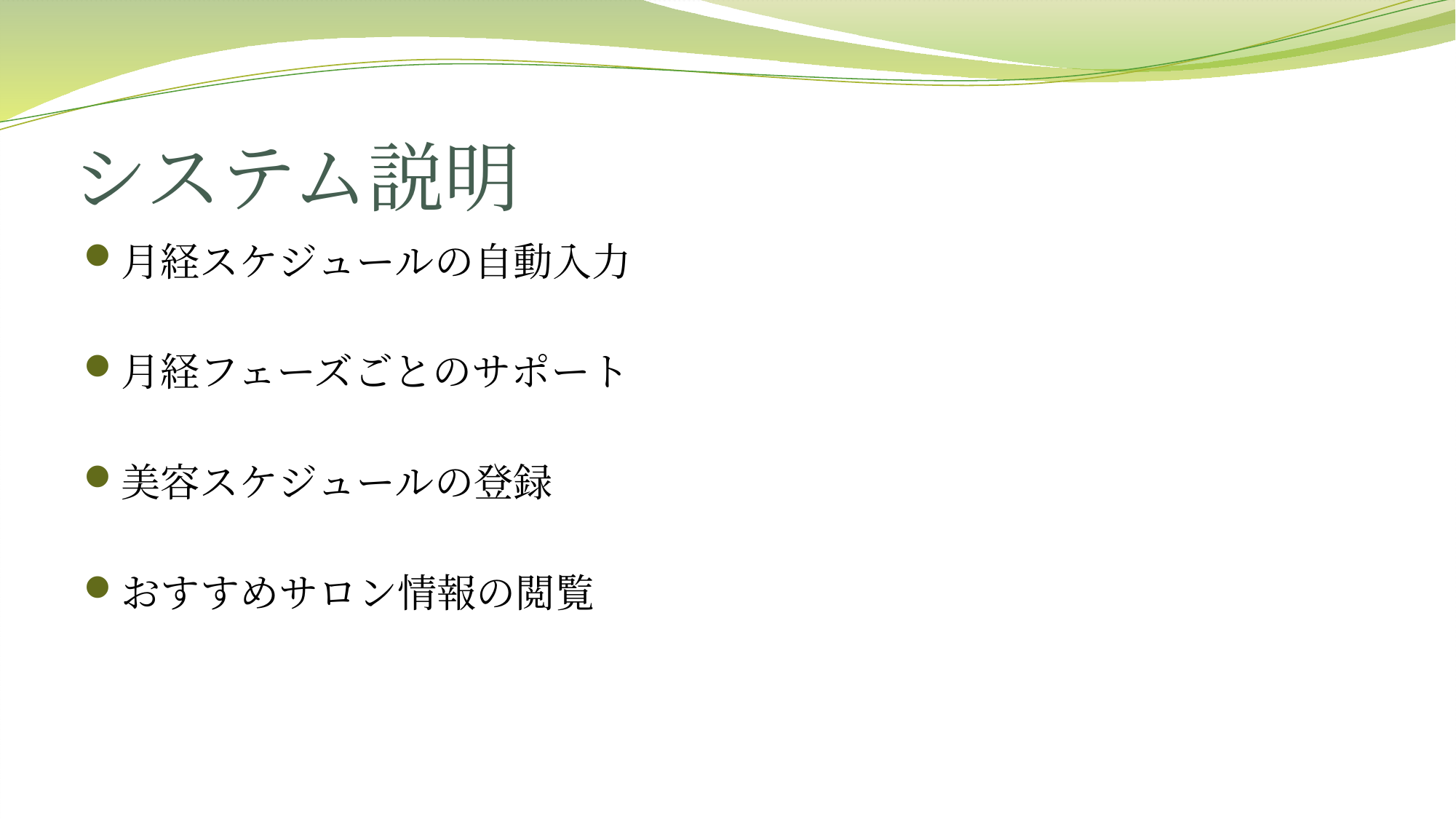

# システム説明
月経スケジュールの自動入力

月経フェーズごとのサポート

美容スケジュールの登録

おすすめサロン情報の閲覧